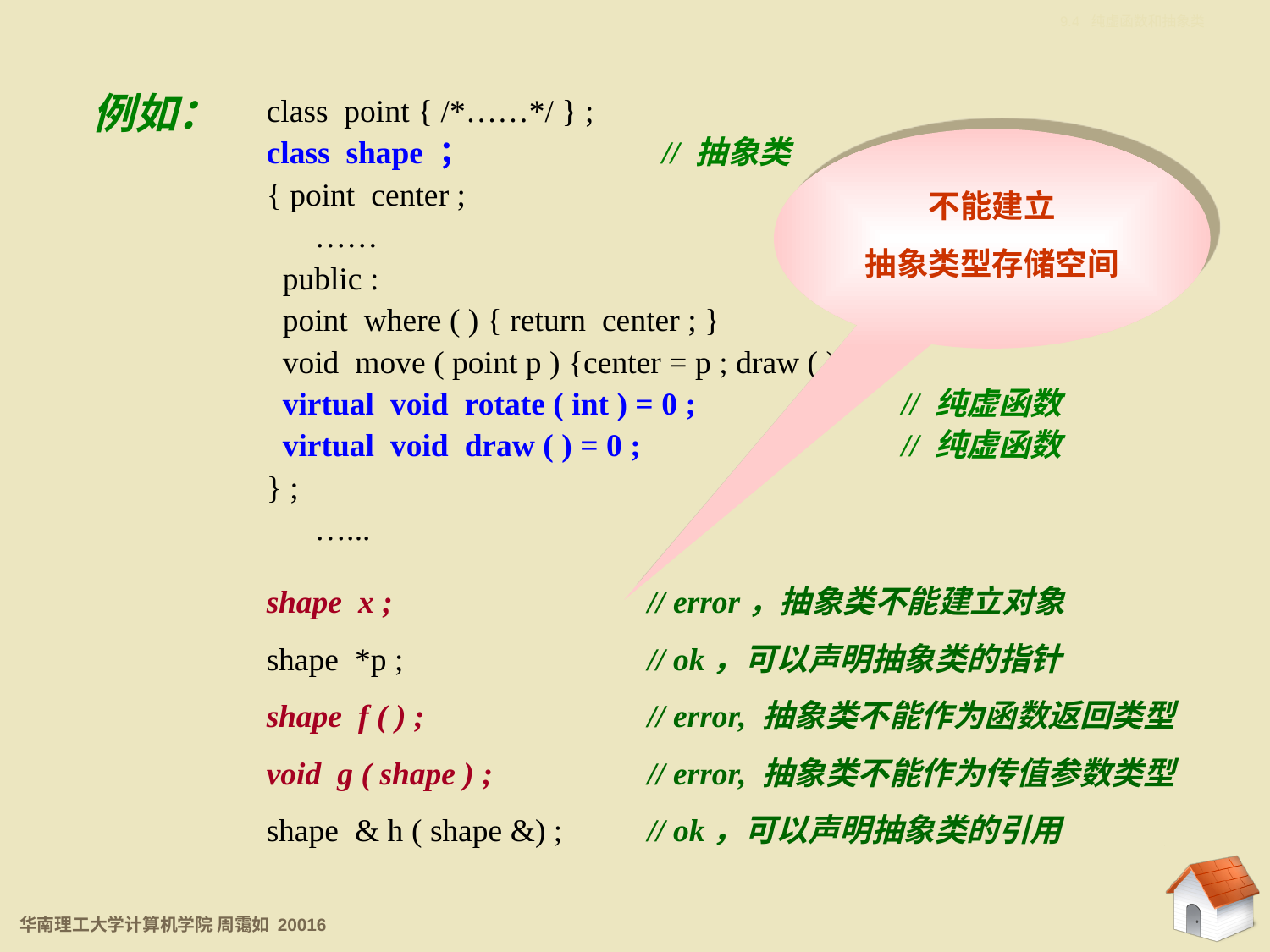

9.4  纯虚函数和抽象类
例如：
class  point { /*……*/ } ;
class  shape ；		 // 抽象类
{ point  center ;
      ……
  public :
  point  where ( ) { return  center ; }
  void  move ( point p ) {center = p ; draw ( ) ; }
  virtual  void  rotate ( int ) = 0 ; 		// 纯虚函数
  virtual  void  draw ( ) = 0 ;			// 纯虚函数
} ;
      …...
不能建立
抽象类型存储空间
shape  x ;			// error，抽象类不能建立对象
shape  *p ;		// ok，可以声明抽象类的指针
shape  f ( ) ;		// error, 抽象类不能作为函数返回类型
void  g ( shape ) ;		// error, 抽象类不能作为传值参数类型
shape  & h ( shape &) ;	// ok，可以声明抽象类的引用